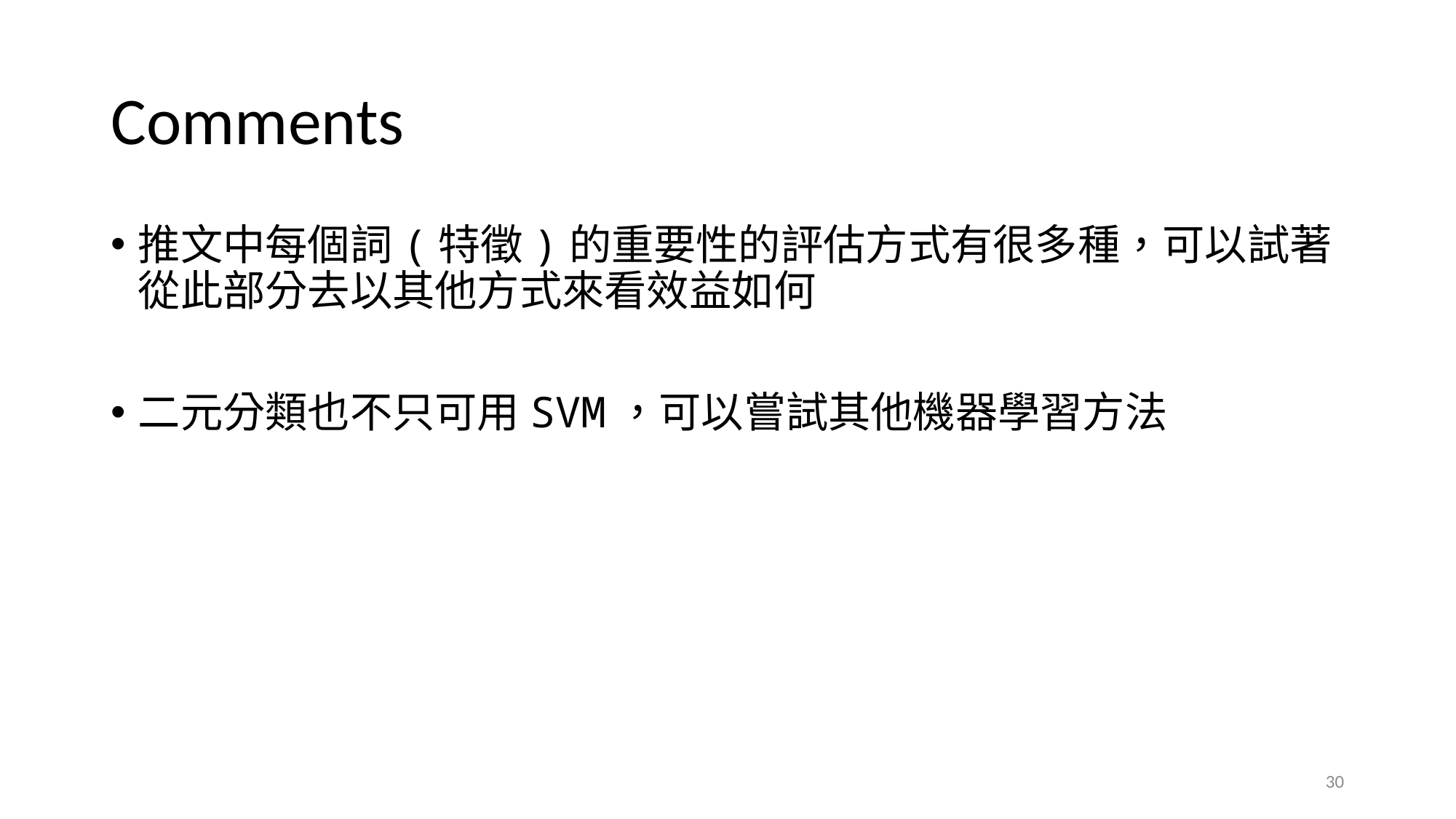

# Comments
推文中每個詞(特徵)的重要性的評估方式有很多種，可以試著從此部分去以其他方式來看效益如何

二元分類也不只可用SVM，可以嘗試其他機器學習方法
30